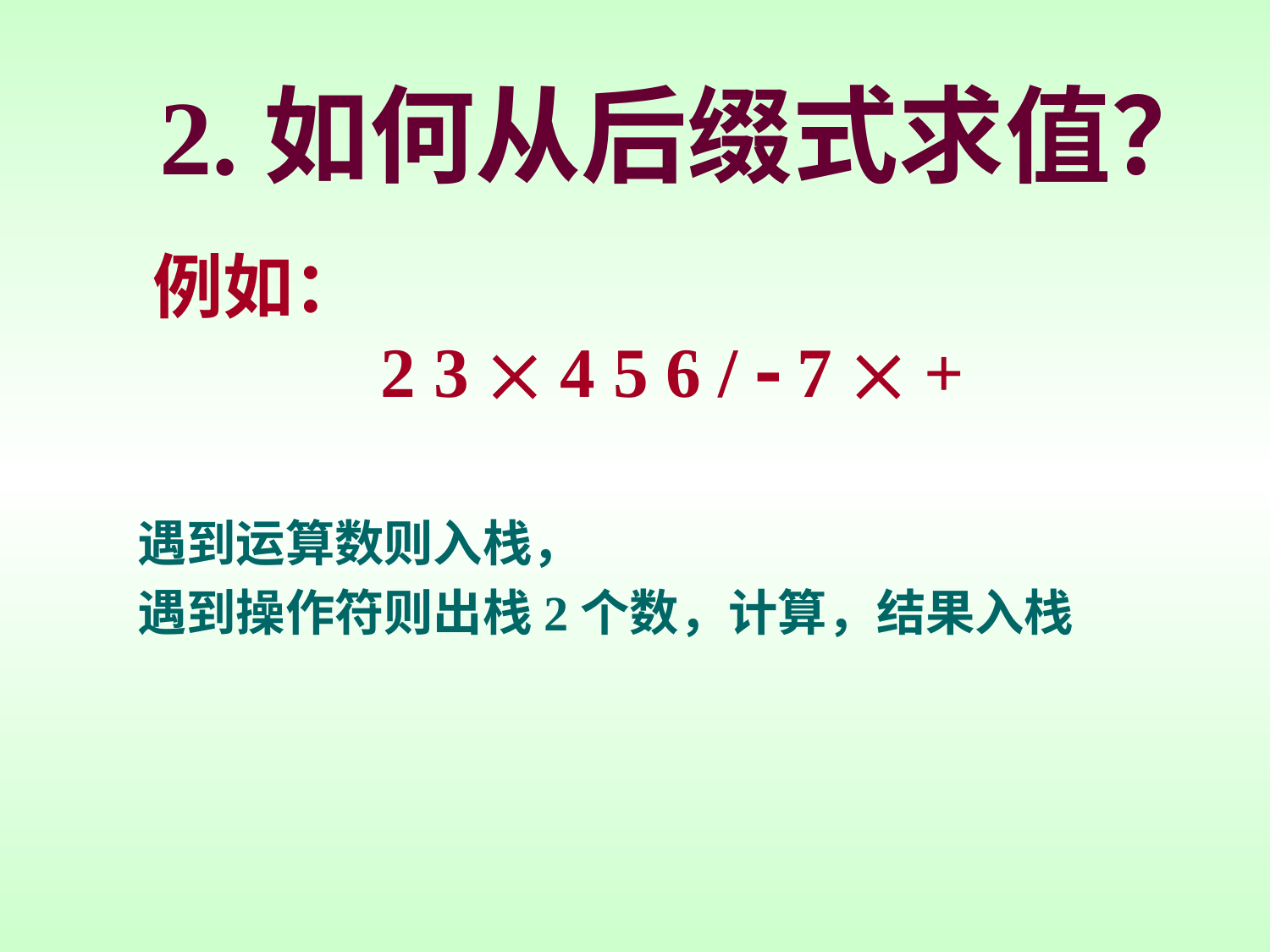

2.如何从后缀式求值？
例如：
             2 3 × 4 5 6 / − 7 × +
遇到运算数则入栈，
遇到操作符则出栈2个数，计算，结果入栈